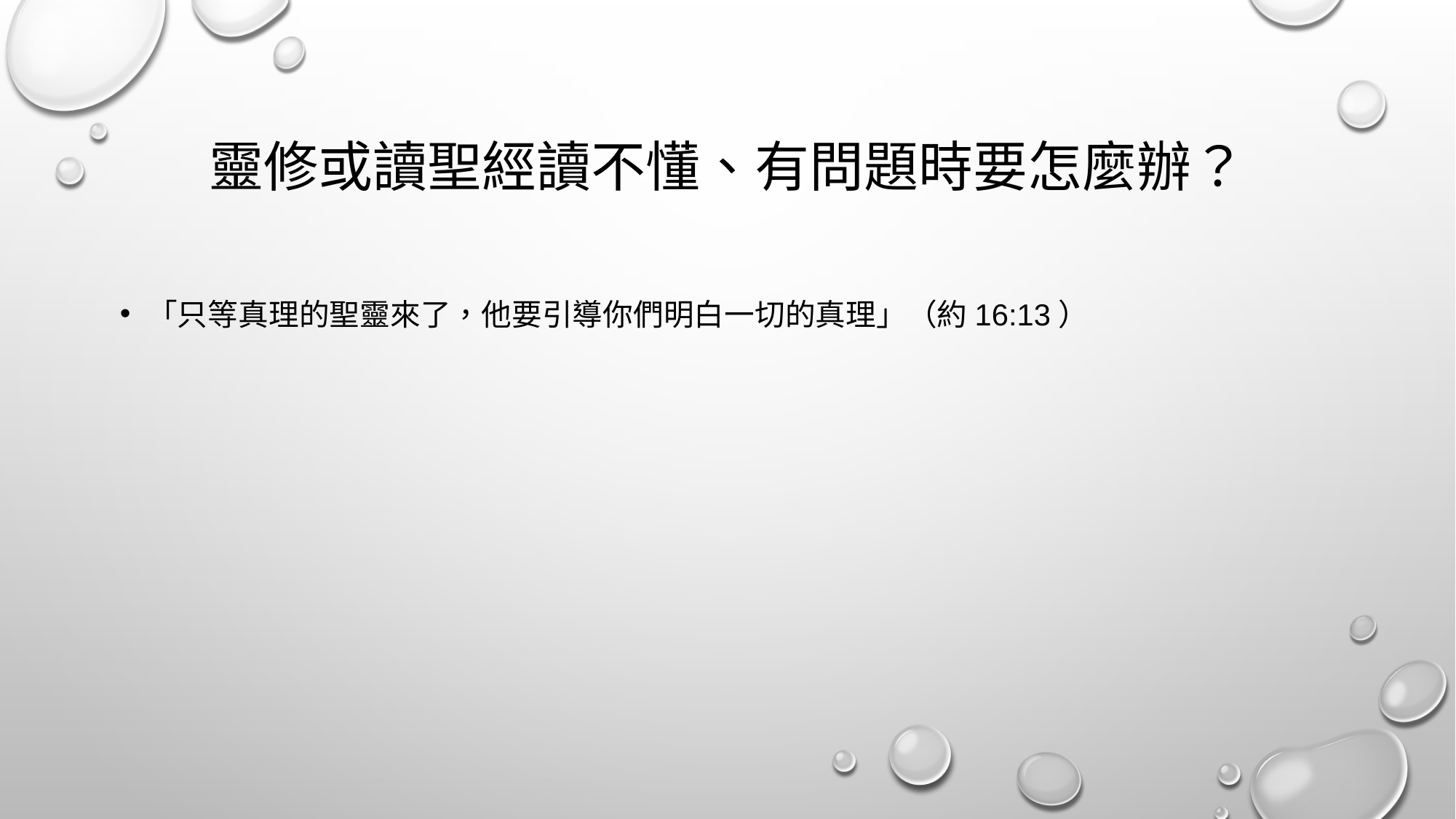

# 靈修或讀聖經讀不懂、有問題時要怎麼辦？
「只等真理的聖靈來了，他要引導你們明白一切的真理」（約16:13）